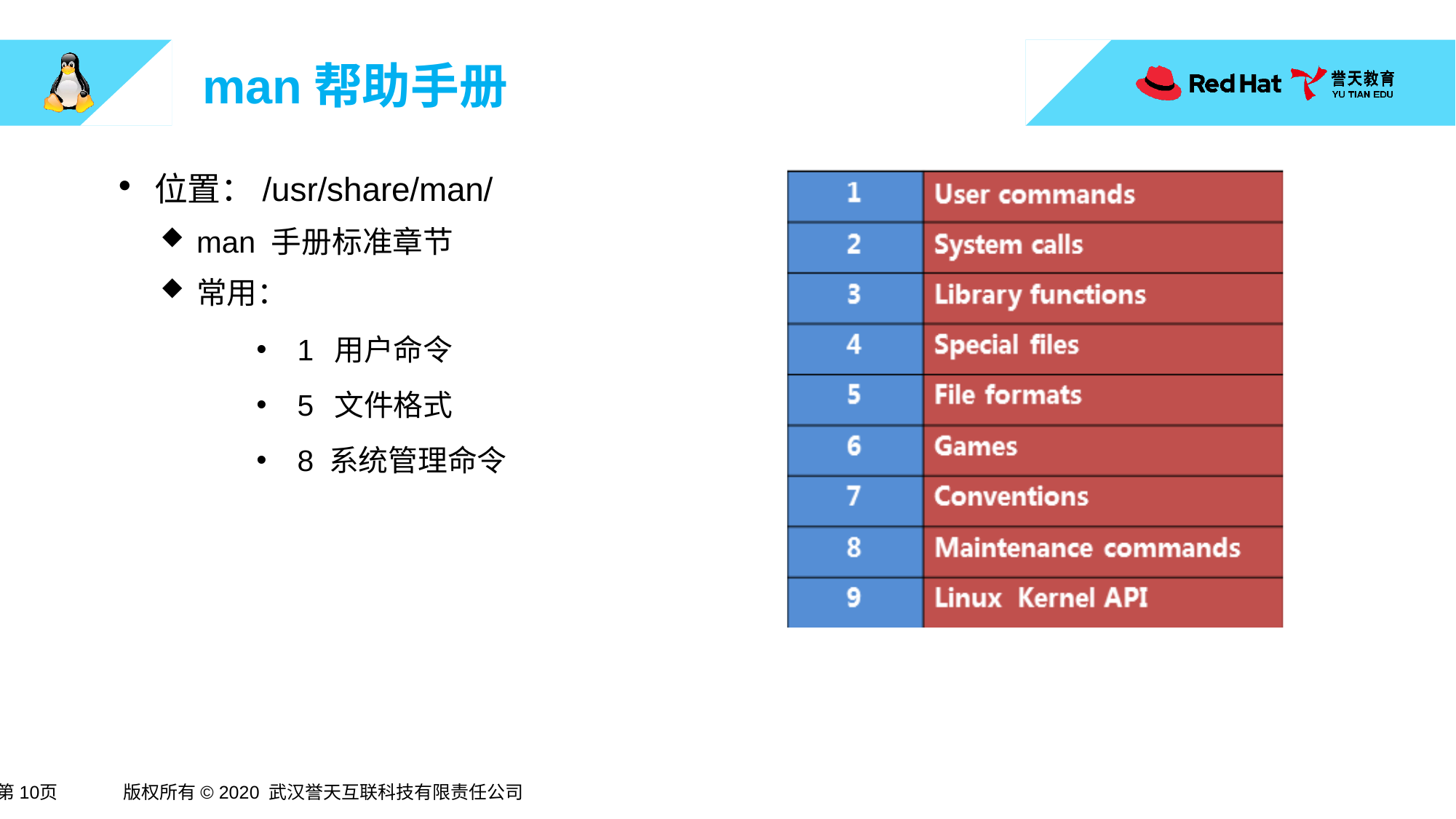

# man帮助手册
位置：/usr/share/man/
man 手册标准章节
常用：
1 用户命令
5 文件格式
8 系统管理命令

10